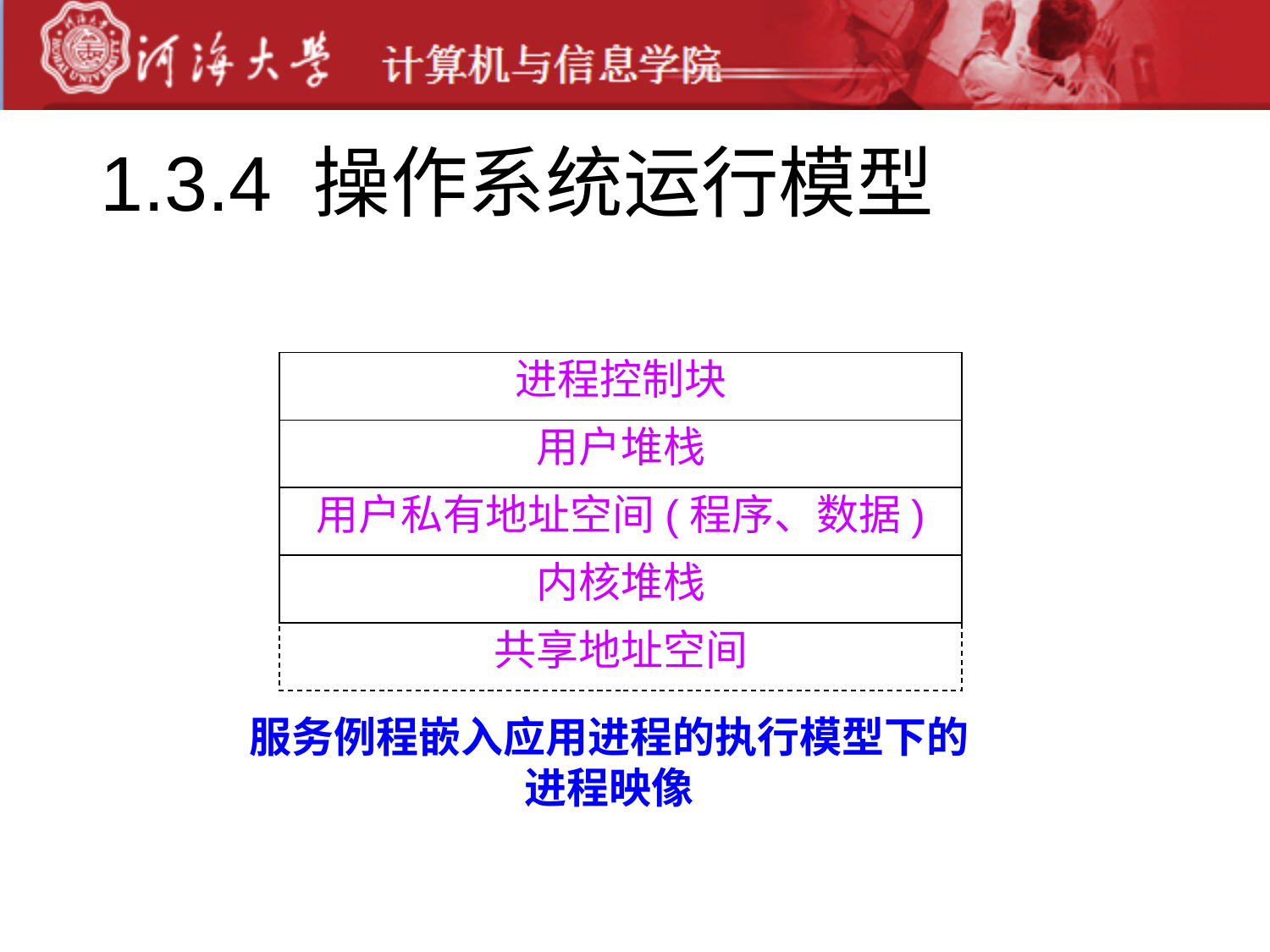

# 1.3.4 操作系统运行模型
进程控制块
用户堆栈
用户私有地址空间(程序、数据)
内核堆栈
共享地址空间
服务例程嵌入应用进程的执行模型下的
进程映像